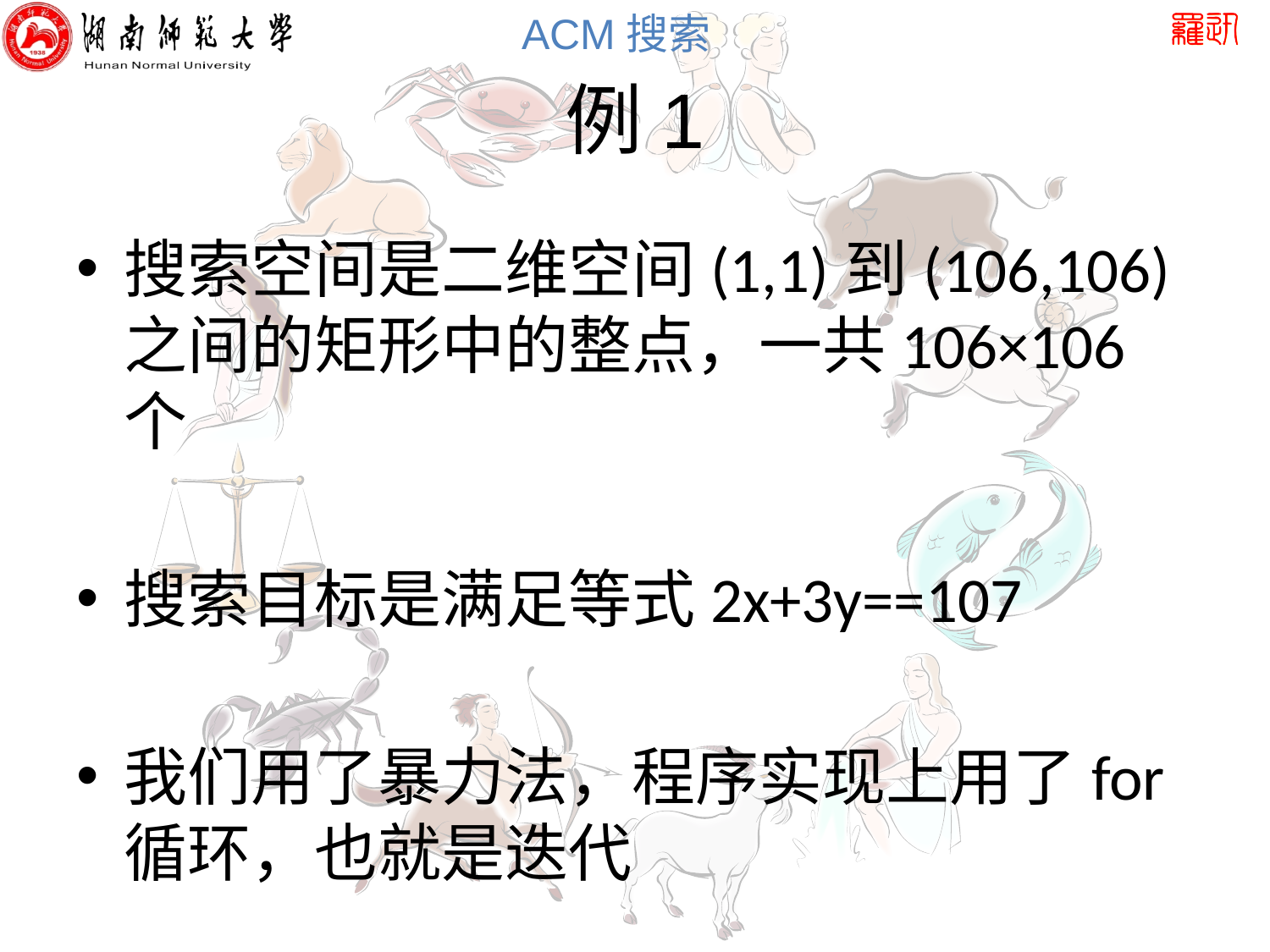

# 例1
搜索空间是二维空间(1,1)到(106,106)之间的矩形中的整点，一共106×106个

搜索目标是满足等式2x+3y==107

我们用了暴力法，程序实现上用了for循环，也就是迭代